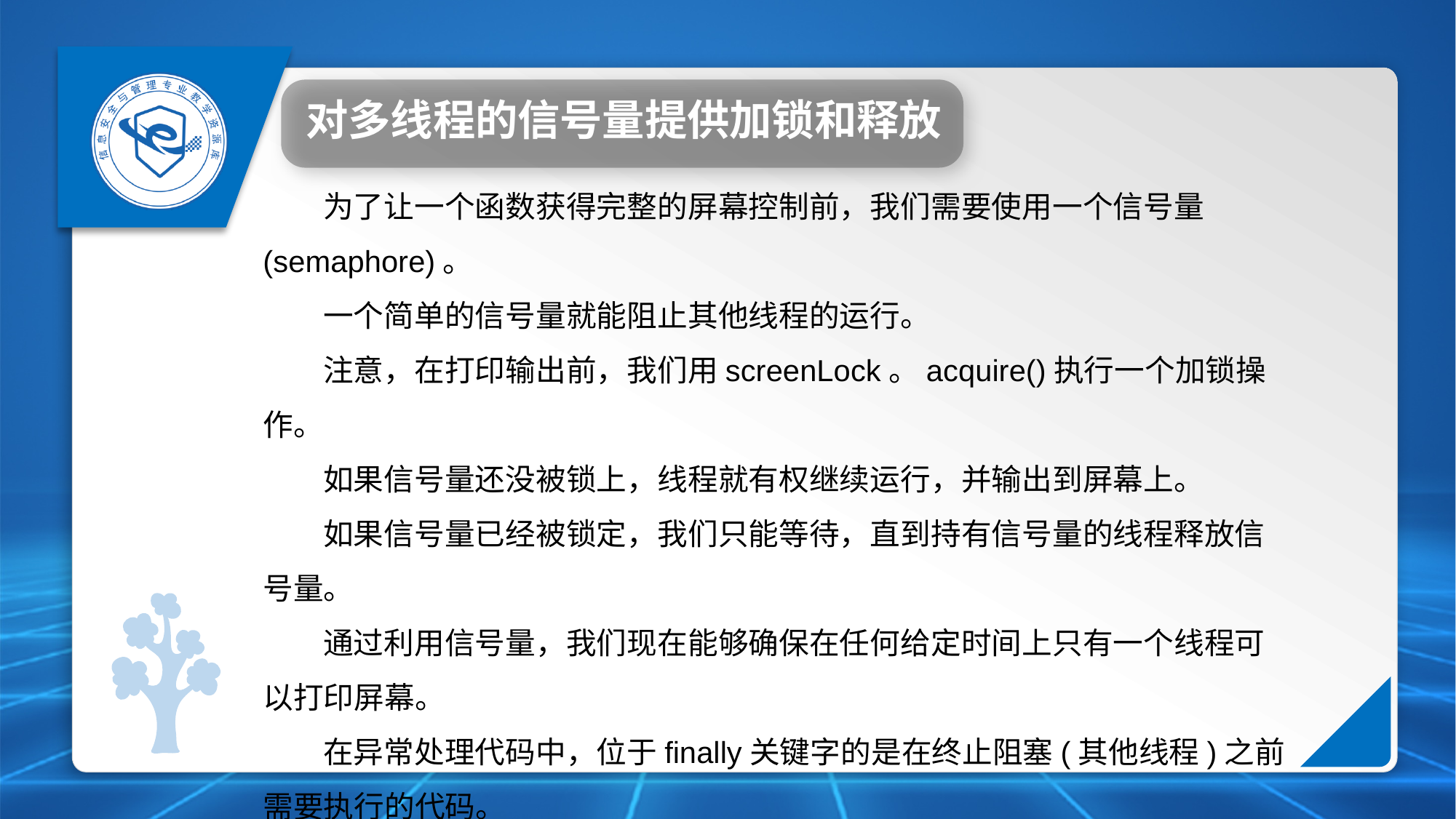

对多线程的信号量提供加锁和释放
为了让一个函数获得完整的屏幕控制前，我们需要使用一个信号量(semaphore)。
一个简单的信号量就能阻止其他线程的运行。
注意，在打印输出前，我们用screenLock。acquire()执行一个加锁操作。
如果信号量还没被锁上，线程就有权继续运行，并输出到屏幕上。
如果信号量已经被锁定，我们只能等待，直到持有信号量的线程释放信号量。
通过利用信号量，我们现在能够确保在任何给定时间上只有一个线程可以打印屏幕。
在异常处理代码中，位于finally关键字的是在终止阻塞(其他线程)之前需要执行的代码。